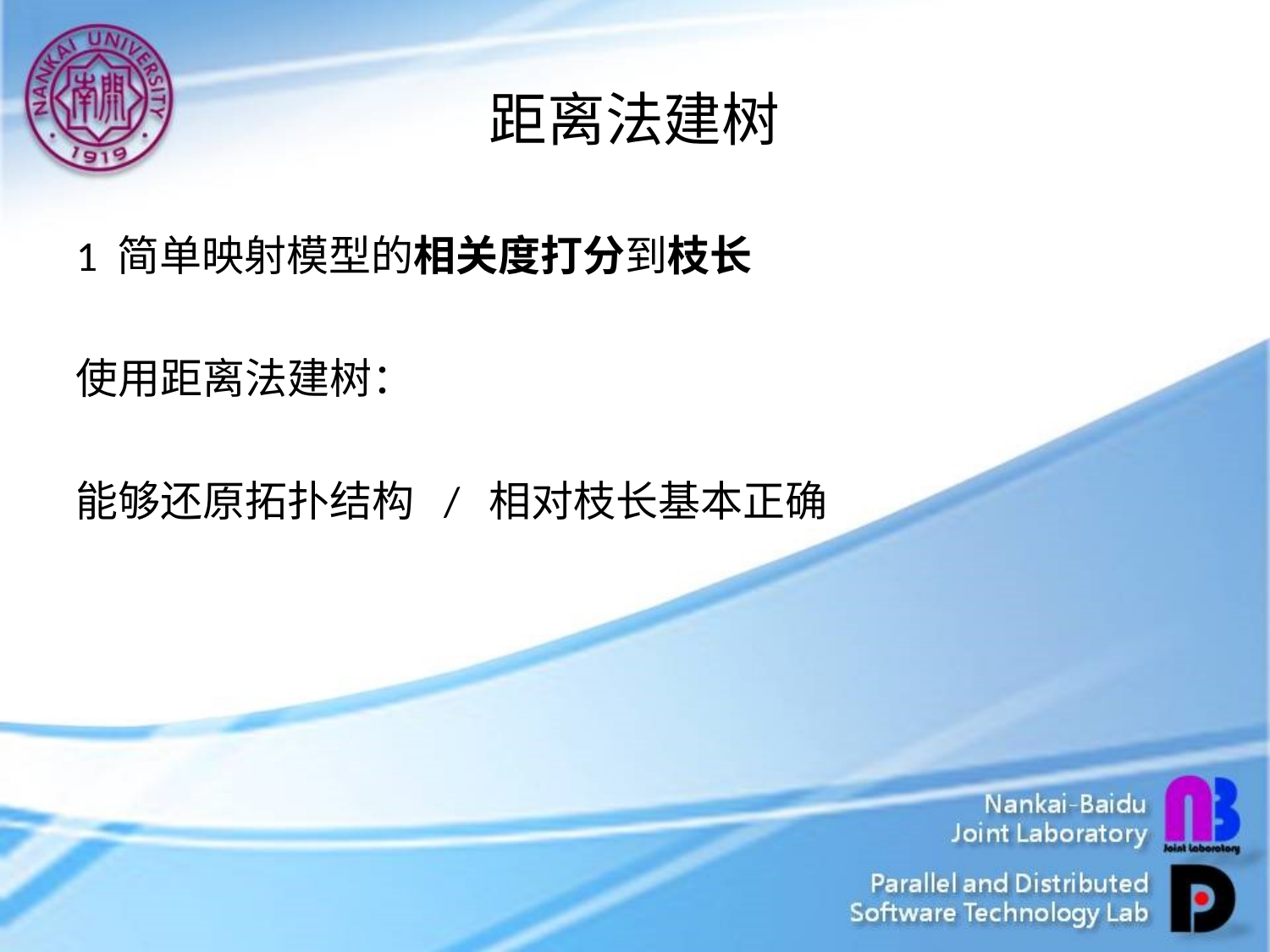

# 距离法建树
1 简单映射模型的相关度打分到枝长

使用距离法建树：

能够还原拓扑结构  /  相对枝长基本正确